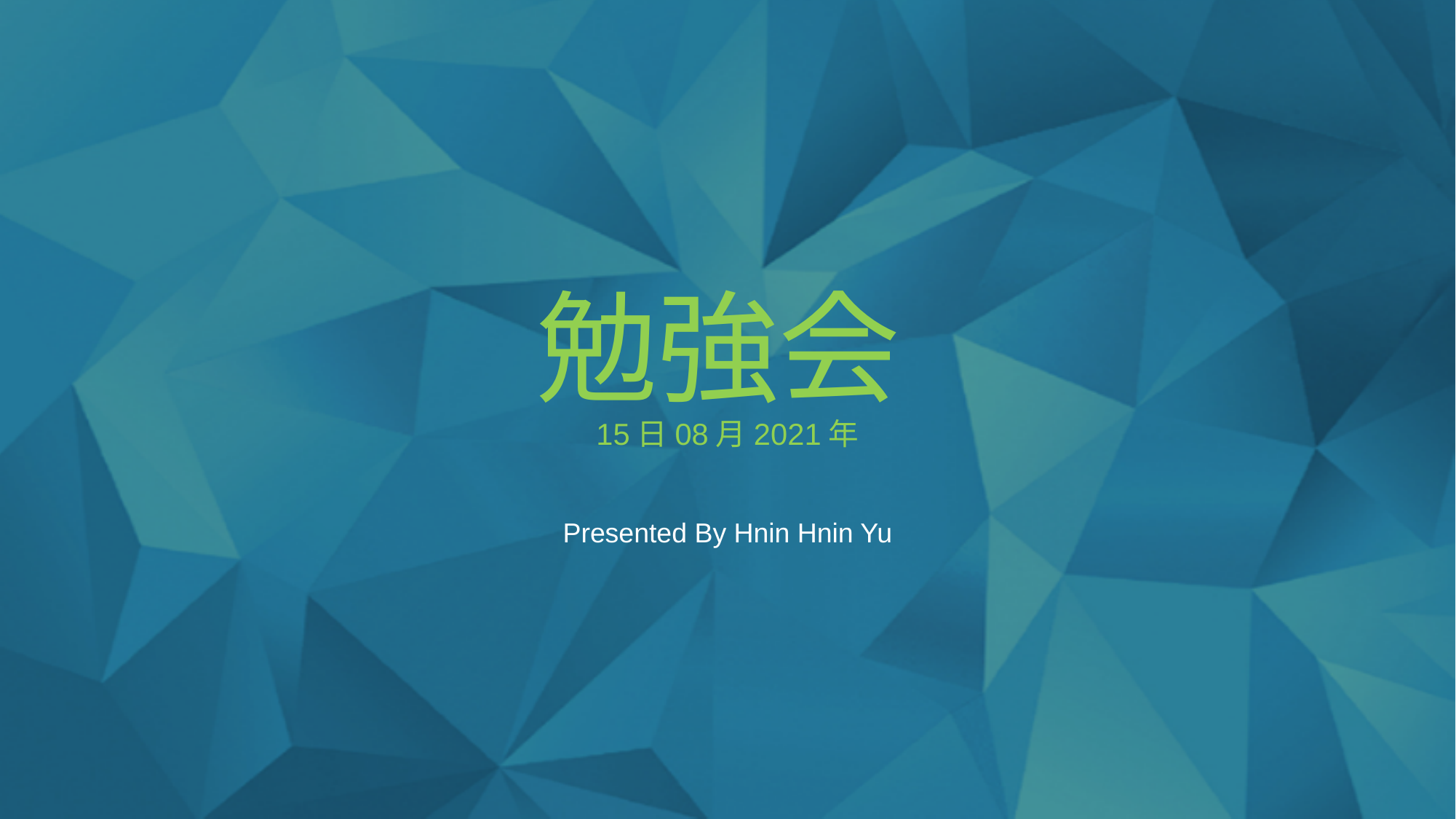

# 勉強会 15日08月2021年
Presented By Hnin Hnin Yu